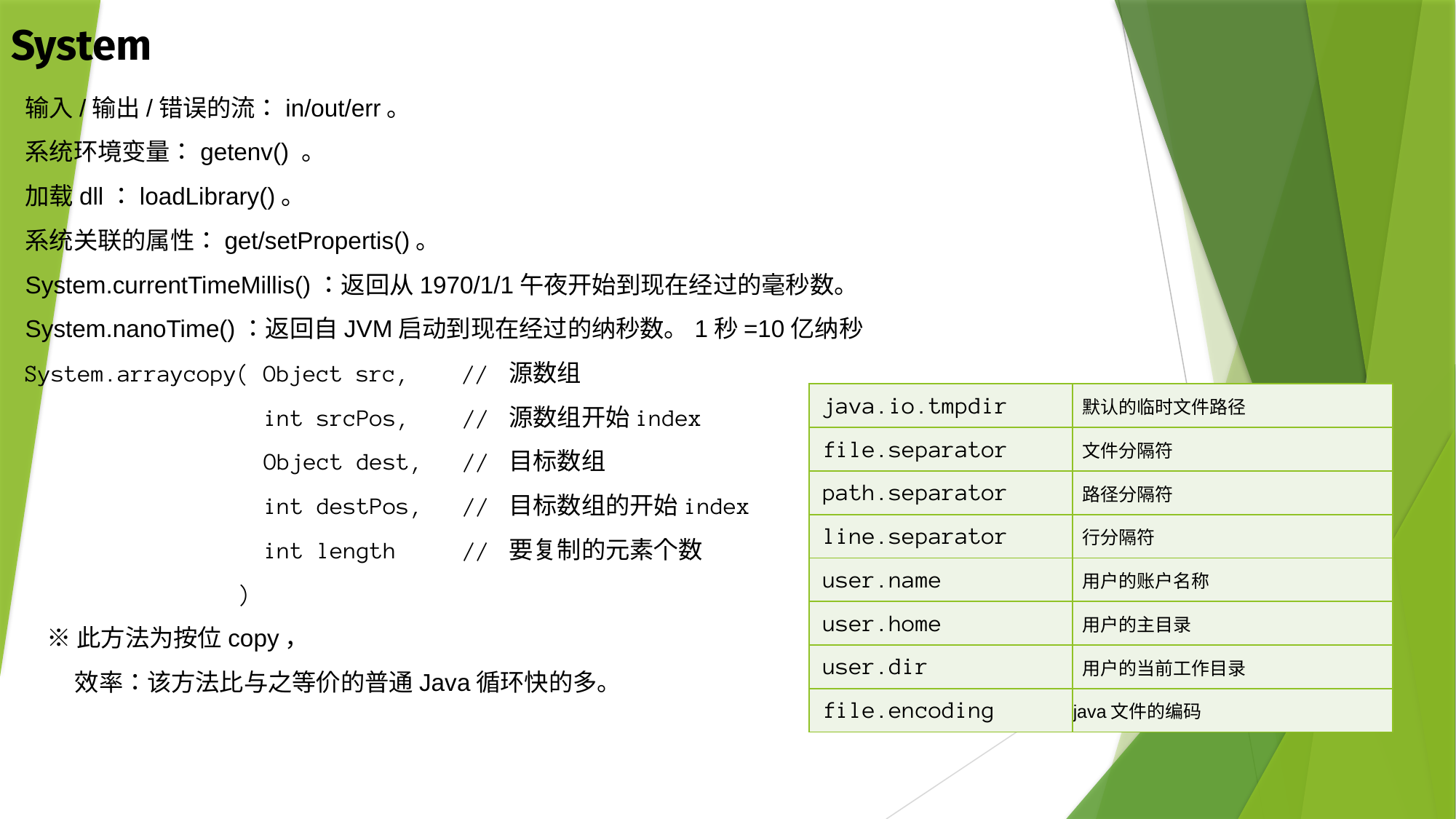

# System
输入/输出/错误的流：in/out/err。
系统环境变量：getenv() 。
加载dll：loadLibrary()。
系统关联的属性：get/setPropertis()。
System.currentTimeMillis()：返回从1970/1/1午夜开始到现在经过的毫秒数。
System.nanoTime()：返回自JVM启动到现在经过的纳秒数。1秒=10亿纳秒
System.arraycopy( Object src,    // 源数组
                  int srcPos,    // 源数组开始index
                  Object dest,   // 目标数组
                  int destPos,   // 目标数组的开始index
                  int length     // 要复制的元素个数
                )
    ※此方法为按位copy，
        效率：该方法比与之等价的普通Java循环快的多。

| java.io.tmpdir | 默认的临时文件路径 |
| --- | --- |
| file.separator | 文件分隔符 |
| path.separator | 路径分隔符 |
| line.separator | 行分隔符 |
| user.name | 用户的账户名称 |
| user.home | 用户的主目录 |
| user.dir | 用户的当前工作目录 |
| file.encoding | java文件的编码 |